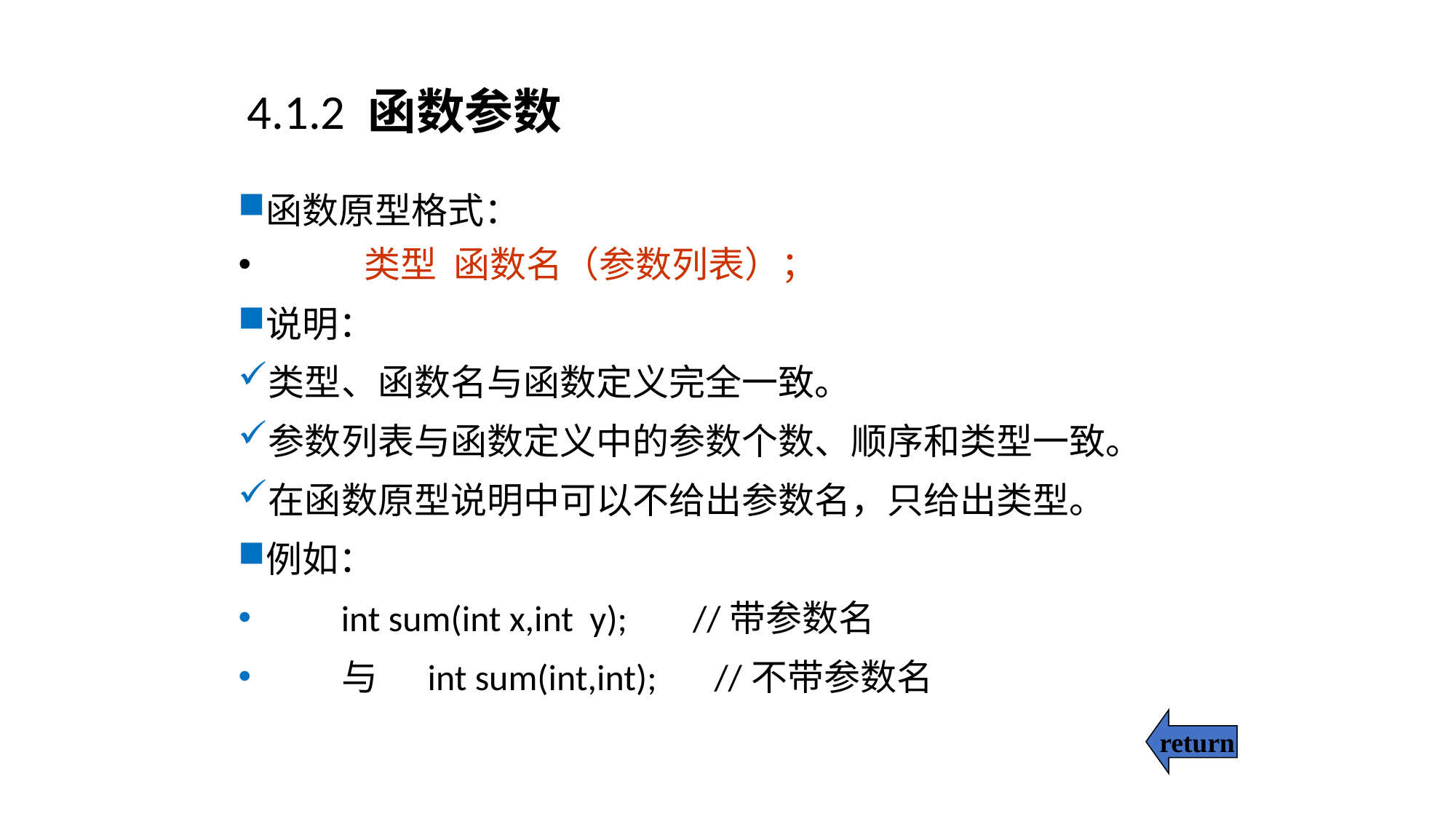

# 4.1.2 函数参数
函数原型格式：
           类型  函数名（参数列表）；
说明：
类型、函数名与函数定义完全一致。
参数列表与函数定义中的参数个数、顺序和类型一致。
在函数原型说明中可以不给出参数名，只给出类型。
例如：
           int sum(int x,int  y);        //带参数名
          与     int sum(int,int);       //不带参数名
return